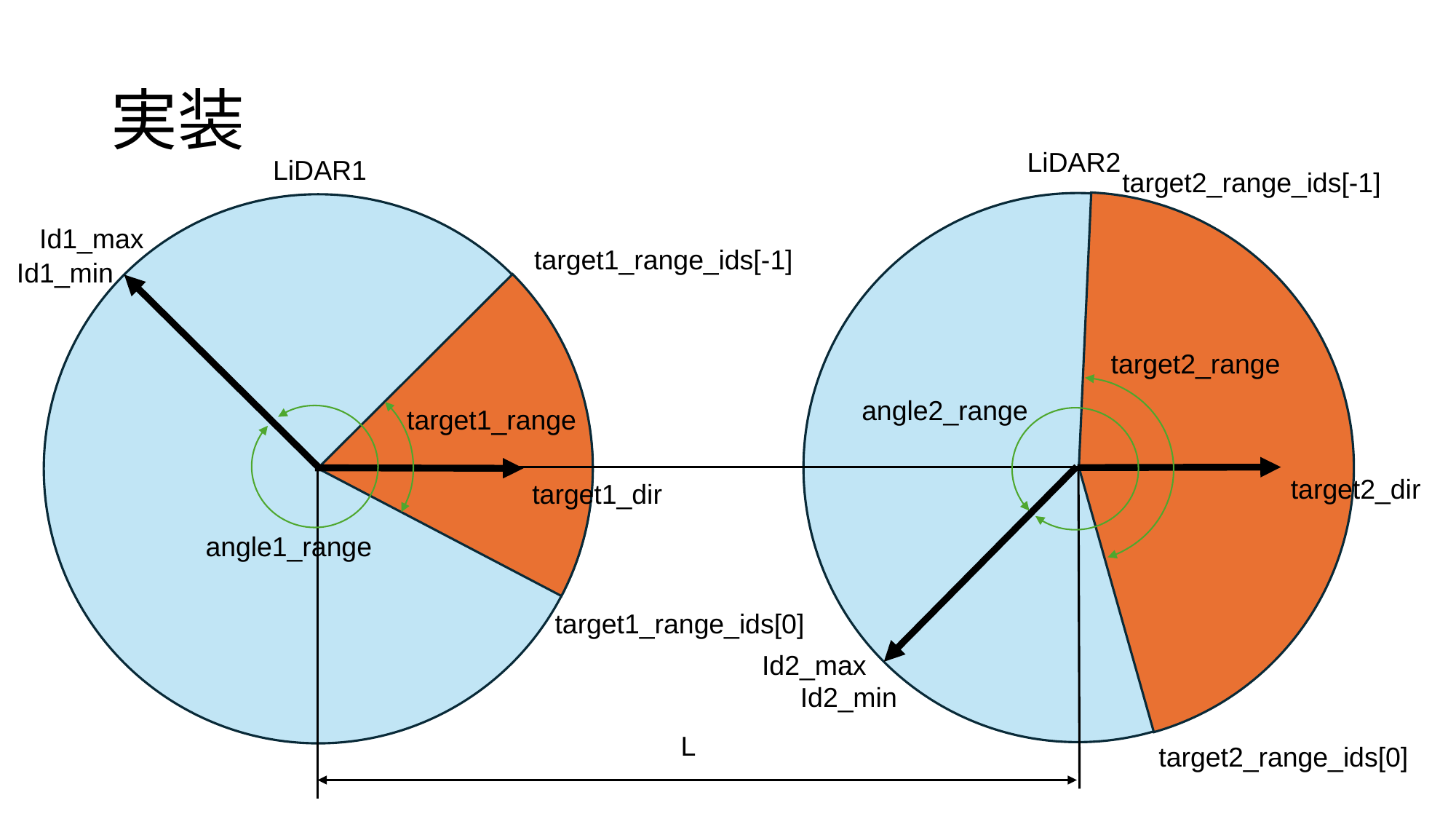

angle1_range
angle1_base
angle1_increment
target1_range
target1_dir

angle2_range
angle2_base
angle2_increment
target2_range
target2_dir

# 実装
LiDAR2
LiDAR1
target2_range_ids[-1]

Id1_max
target1_range_ids[-1]
Id1_min
target2_range

angle2_range
target1_range

target2_dir
target1_dir
angle1_range
target1_range_ids[0]
Id2_max
Id2_min
L
target2_range_ids[0]